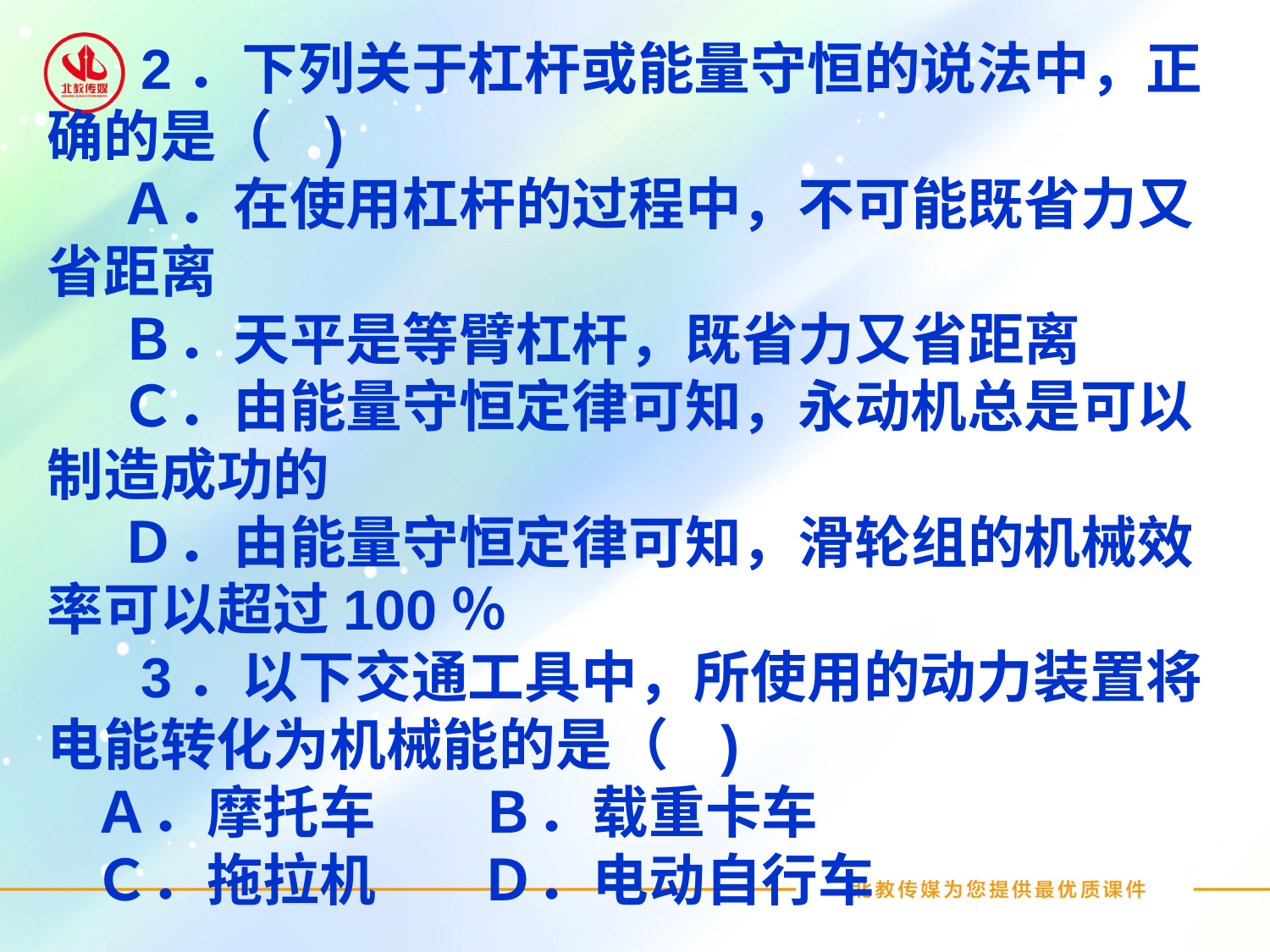

2．下列关于杠杆或能量守恒的说法中，正确的是（   )
 Ａ．在使用杠杆的过程中，不可能既省力又省距离
 Ｂ．天平是等臂杠杆，既省力又省距离
 Ｃ．由能量守恒定律可知，永动机总是可以制造成功的
 Ｄ．由能量守恒定律可知，滑轮组的机械效率可以超过100％
   3．以下交通工具中，所使用的动力装置将电能转化为机械能的是（   )
Ａ．摩托车        Ｂ．载重卡车
Ｃ．拖拉机        Ｄ．电动自行车